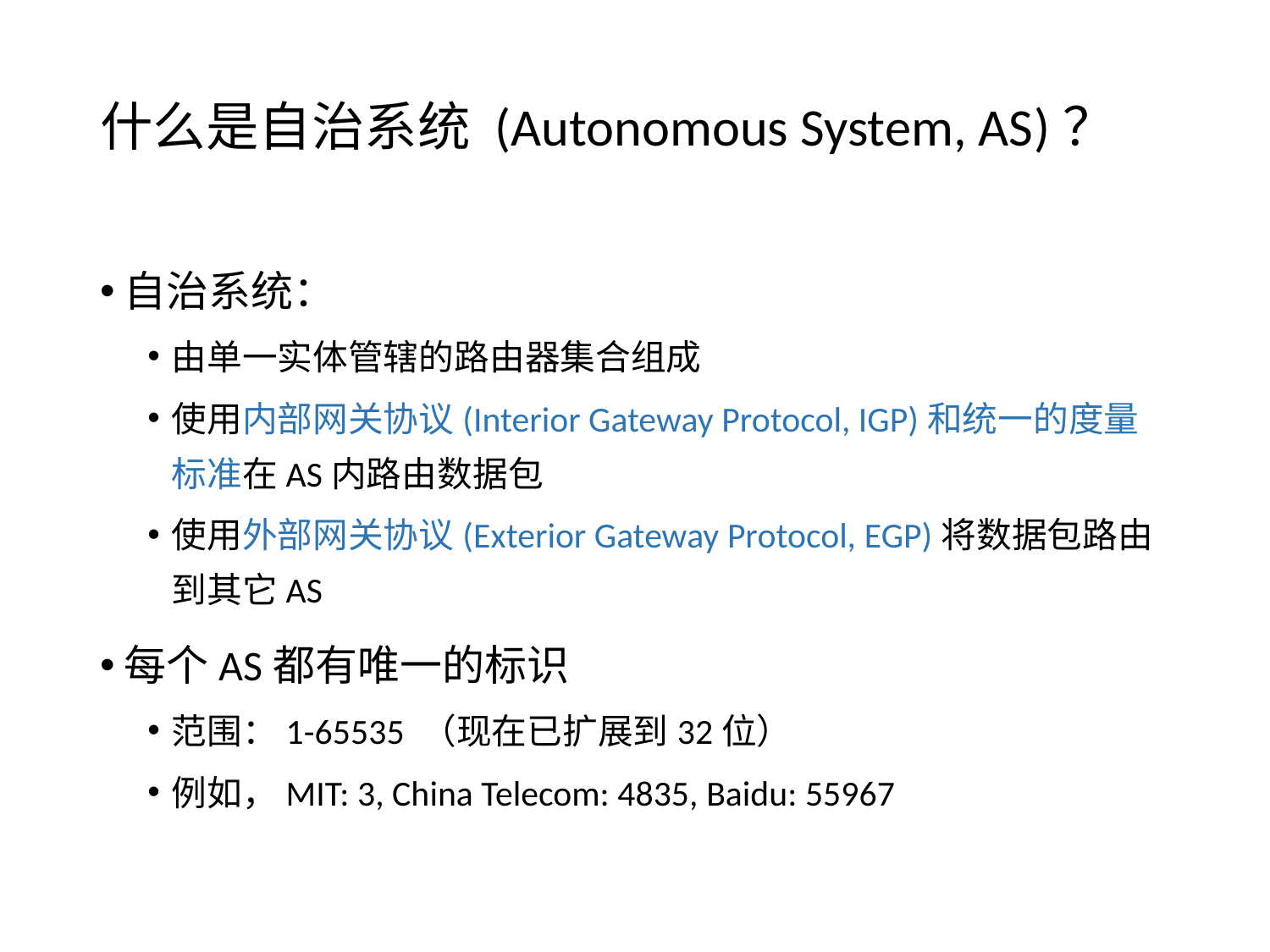

# 什么是自治系统 (Autonomous System, AS)？
自治系统：
由单一实体管辖的路由器集合组成
使用内部网关协议(Interior Gateway Protocol, IGP)和统一的度量标准在AS内路由数据包
使用外部网关协议(Exterior Gateway Protocol, EGP)将数据包路由到其它AS
每个AS都有唯一的标识
范围：1-65535 （现在已扩展到32位）
例如，MIT: 3, China Telecom: 4835, Baidu: 55967
29